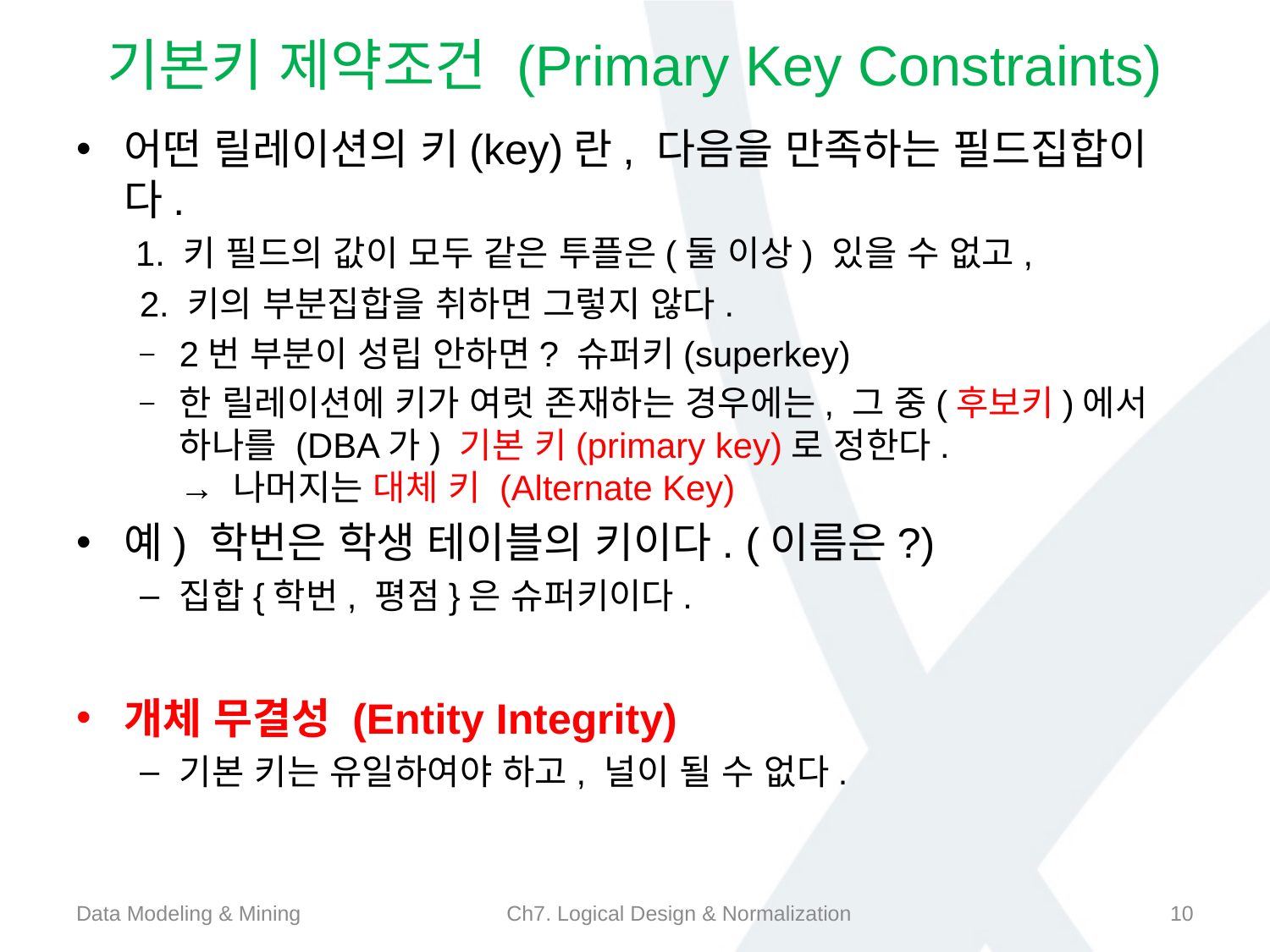

# 기본키 제약조건 (Primary Key Constraints)
어떤 릴레이션의 키(key)란, 다음을 만족하는 필드집합이다.
 1. 키 필드의 값이 모두 같은 투플은(둘 이상) 있을 수 없고,
2. 키의 부분집합을 취하면 그렇지 않다.
2번 부분이 성립 안하면? 슈퍼키(superkey)
한 릴레이션에 키가 여럿 존재하는 경우에는, 그 중(후보키)에서 하나를 (DBA가) 기본 키(primary key)로 정한다.
→ 나머지는 대체 키 (Alternate Key)
예) 학번은 학생 테이블의 키이다. (이름은?)
집합{학번, 평점}은 슈퍼키이다.

개체 무결성 (Entity Integrity)
기본 키는 유일하여야 하고, 널이 될 수 없다.
Data Modeling & Mining
Ch7. Logical Design & Normalization
10